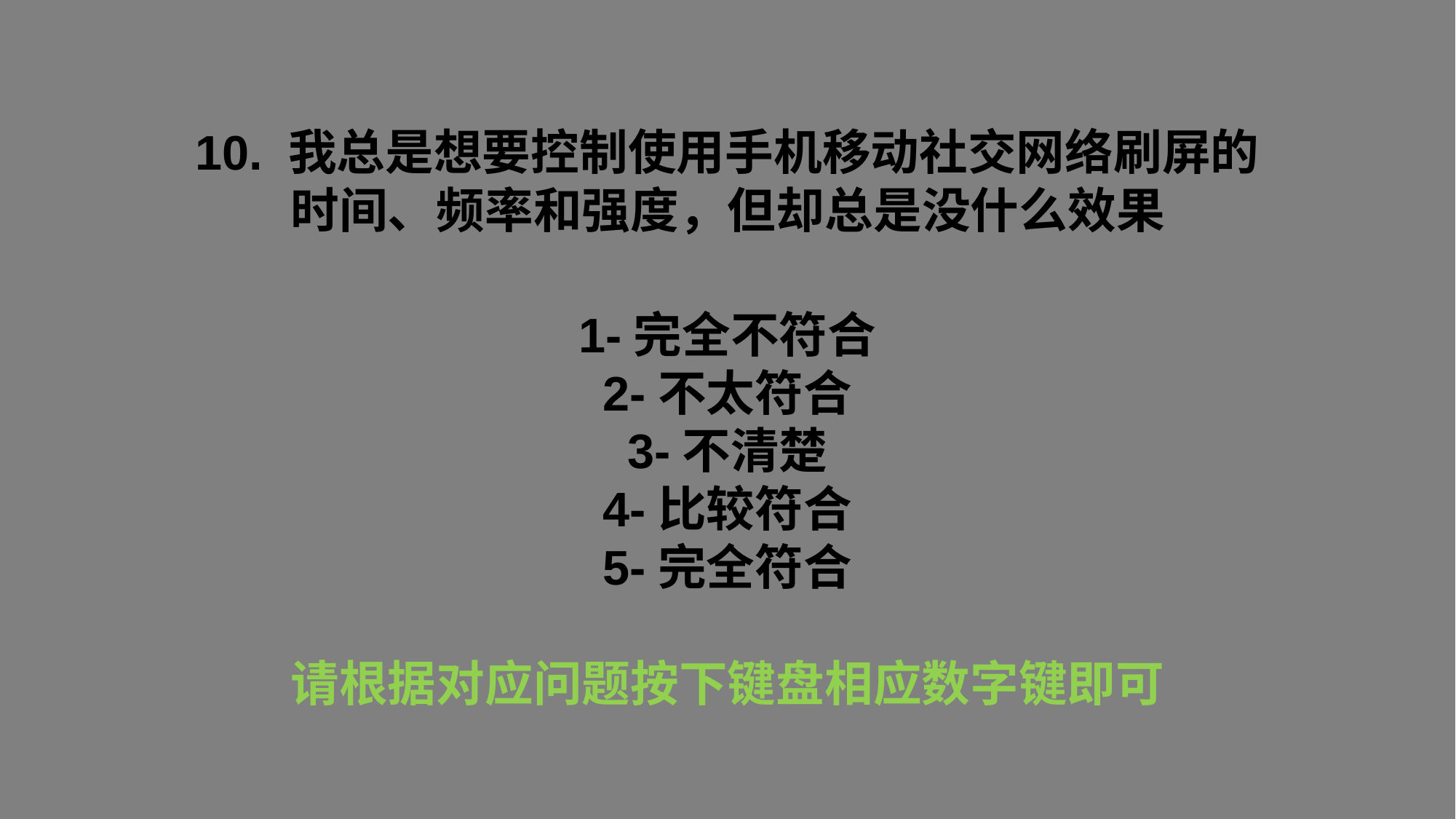

10. 我总是想要控制使用手机移动社交网络刷屏的
时间、频率和强度，但却总是没什么效果
1-完全不符合
2-不太符合
3-不清楚
4-比较符合
5-完全符合

请根据对应问题按下键盘相应数字键即可